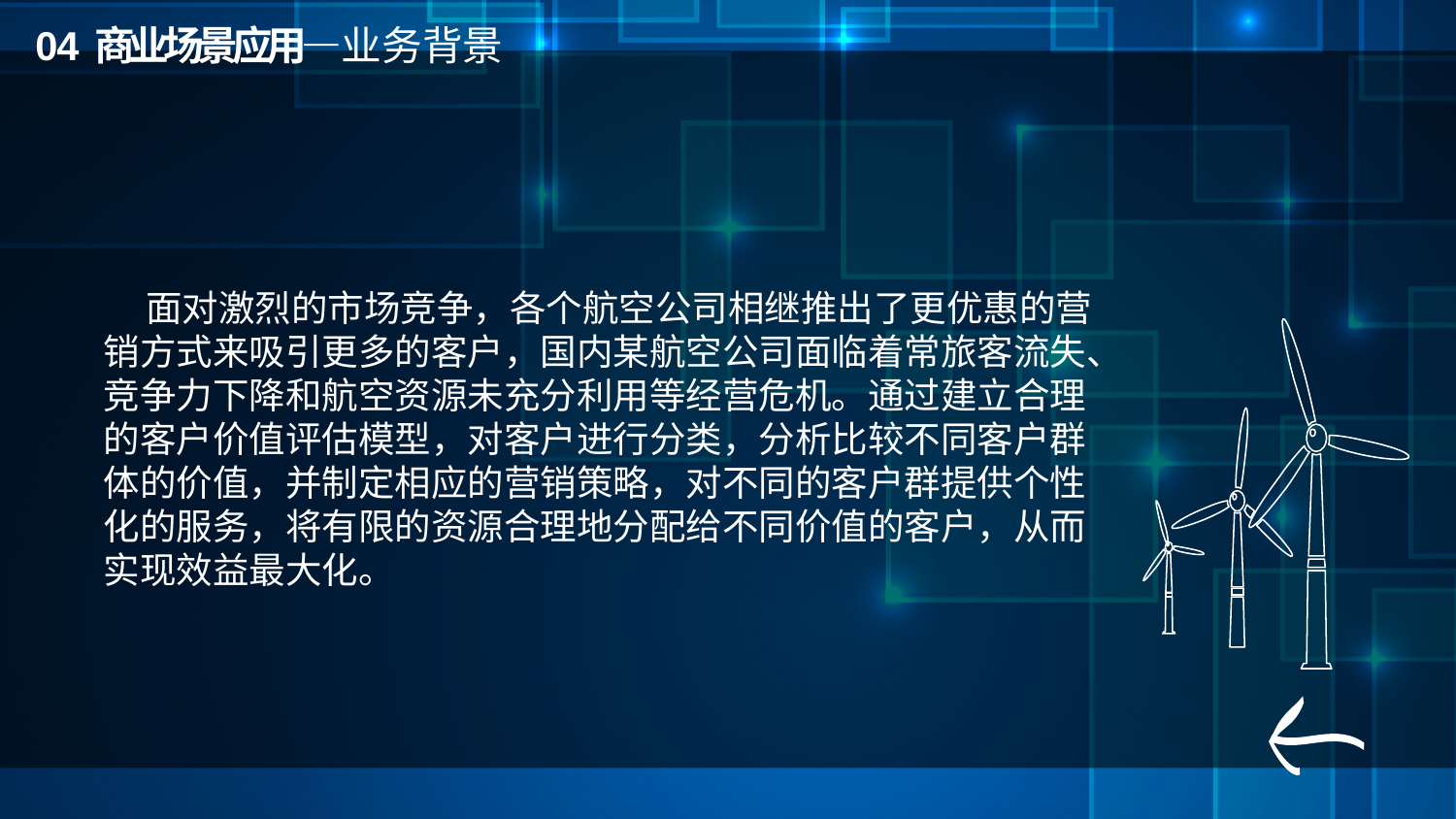

0 4 商业场景应用—业务背景
    面对激烈的市场竞争，各个航空公司相继推出了更优惠的营销方式来吸引更多的客户，国内某航空公司面临着常旅客流失、竞争力下降和航空资源未充分利用等经营危机。通过建立合理的客户价值评估模型，对客户进行分类，分析比较不同客户群体的价值，并制定相应的营销策略，对不同的客户群提供个性化的服务，将有限的资源合理地分配给不同价值的客户，从而实现效益最大化。